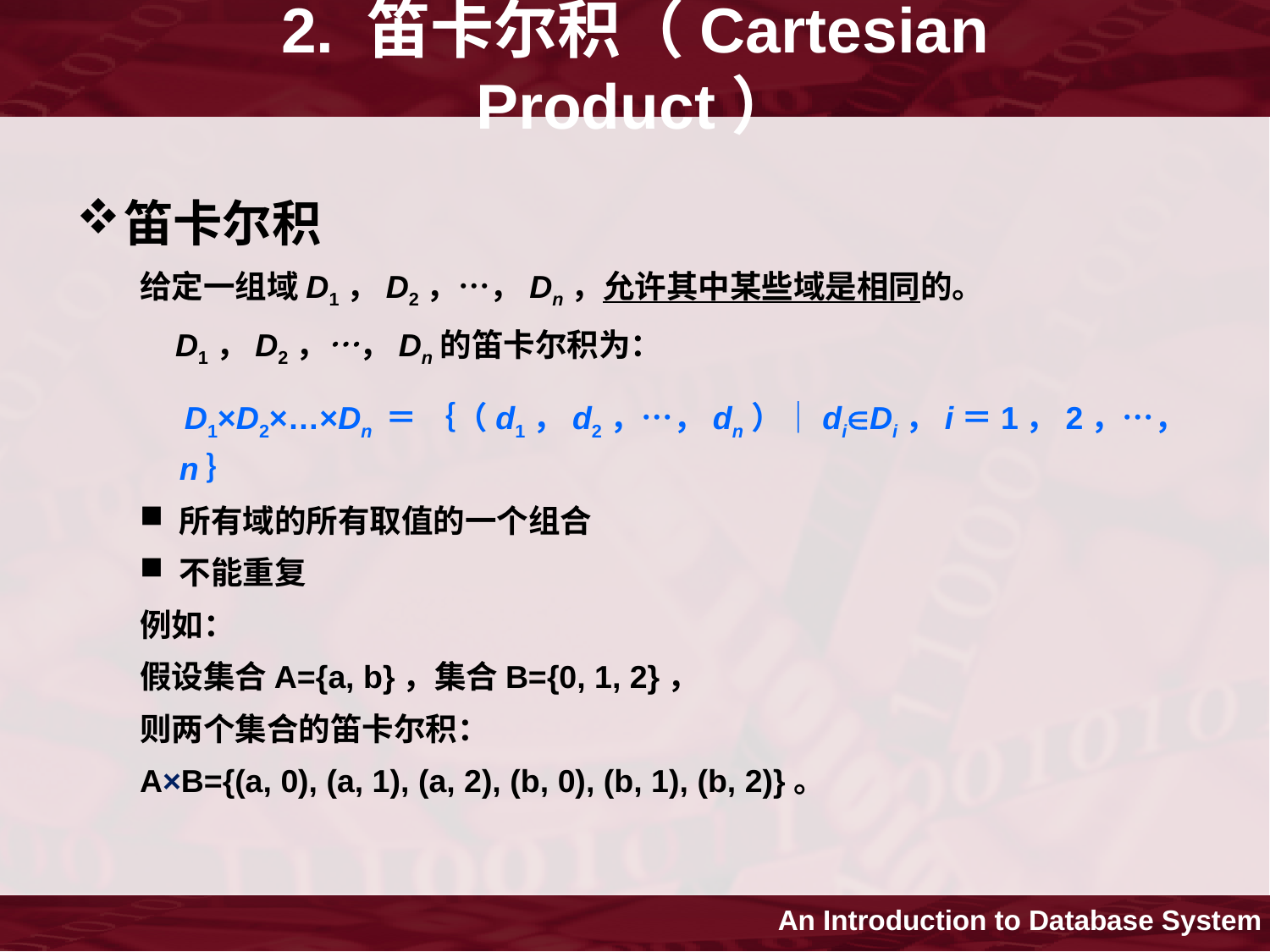

# 2. 笛卡尔积（Cartesian Product）
笛卡尔积
给定一组域D1，D2，…，Dn，允许其中某些域是相同的。
    D1，D2，…，Dn的笛卡尔积为：
    D1×D2×…×Dn ＝ ｛（d1，d2，…，dn）｜di∈Di，i＝1，2，…，n｝
所有域的所有取值的一个组合
不能重复
例如：
假设集合A={a, b}，集合B={0, 1, 2}，
则两个集合的笛卡尔积：
A×B={(a, 0), (a, 1), (a, 2), (b, 0), (b, 1), (b, 2)}。